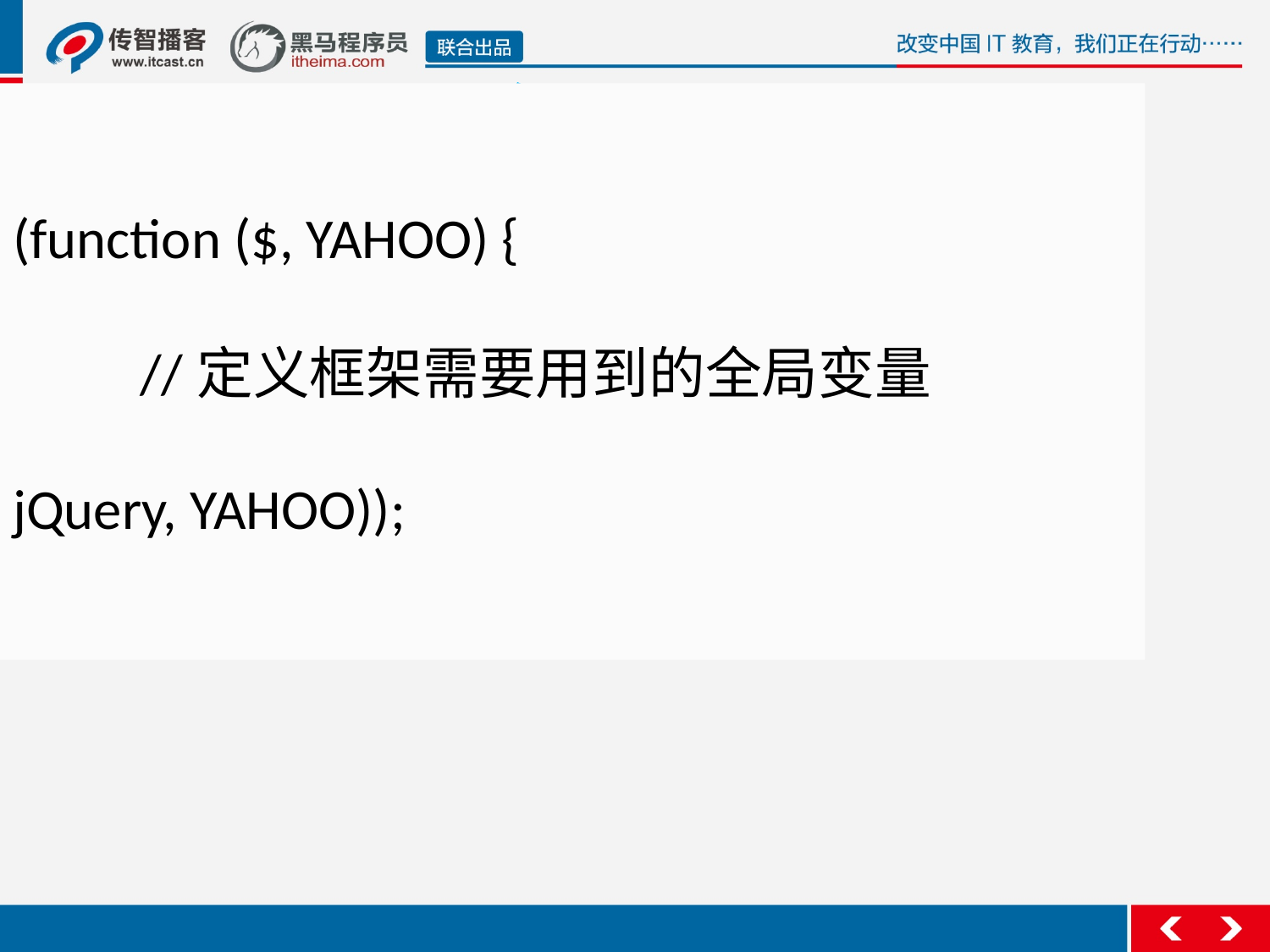

# 全局导入
(function ($, YAHOO) {

	//定义框架需要用到的全局变量

jQuery, YAHOO));